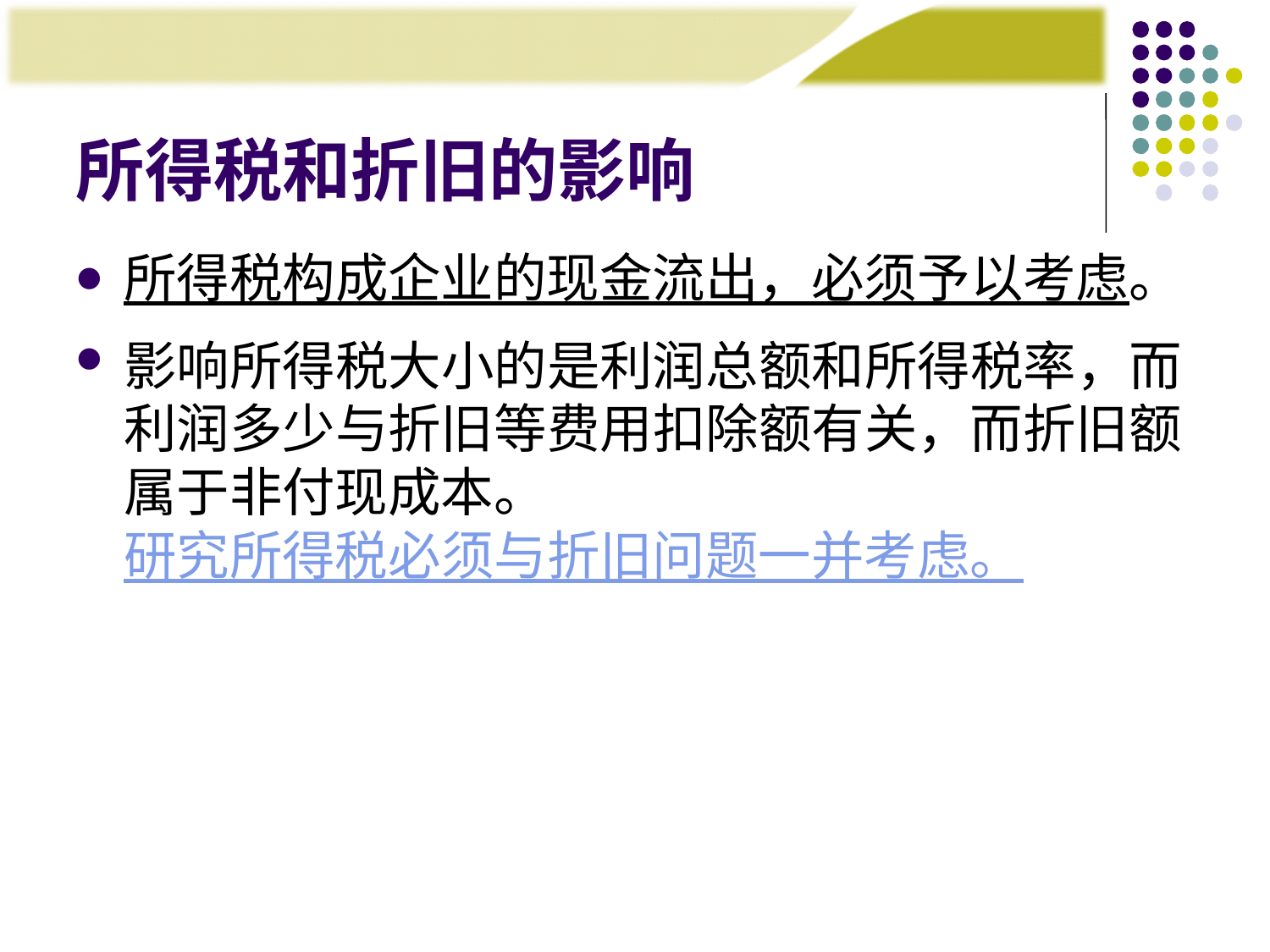

# 所得税和折旧的影响
所得税构成企业的现金流出，必须予以考虑。
影响所得税大小的是利润总额和所得税率，而利润多少与折旧等费用扣除额有关，而折旧额属于非付现成本。研究所得税必须与折旧问题一并考虑。